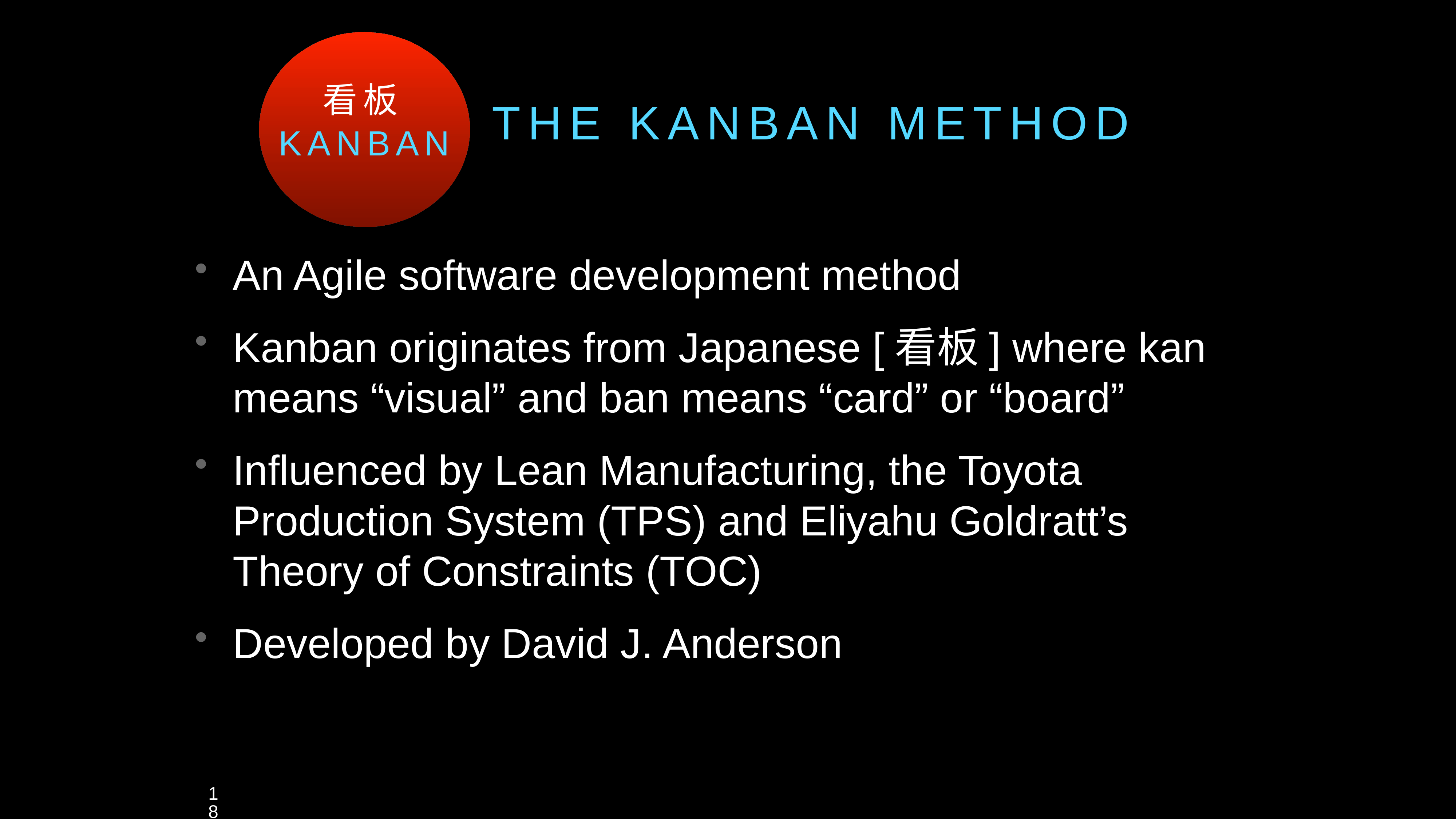

看板
# THE KANBAN METHOD
KanBAn
An Agile software development method
Kanban originates from Japanese [看板] where kan means “visual” and ban means “card” or “board”
Influenced by Lean Manufacturing, the Toyota Production System (TPS) and Eliyahu Goldratt’s Theory of Constraints (TOC)
Developed by David J. Anderson
18